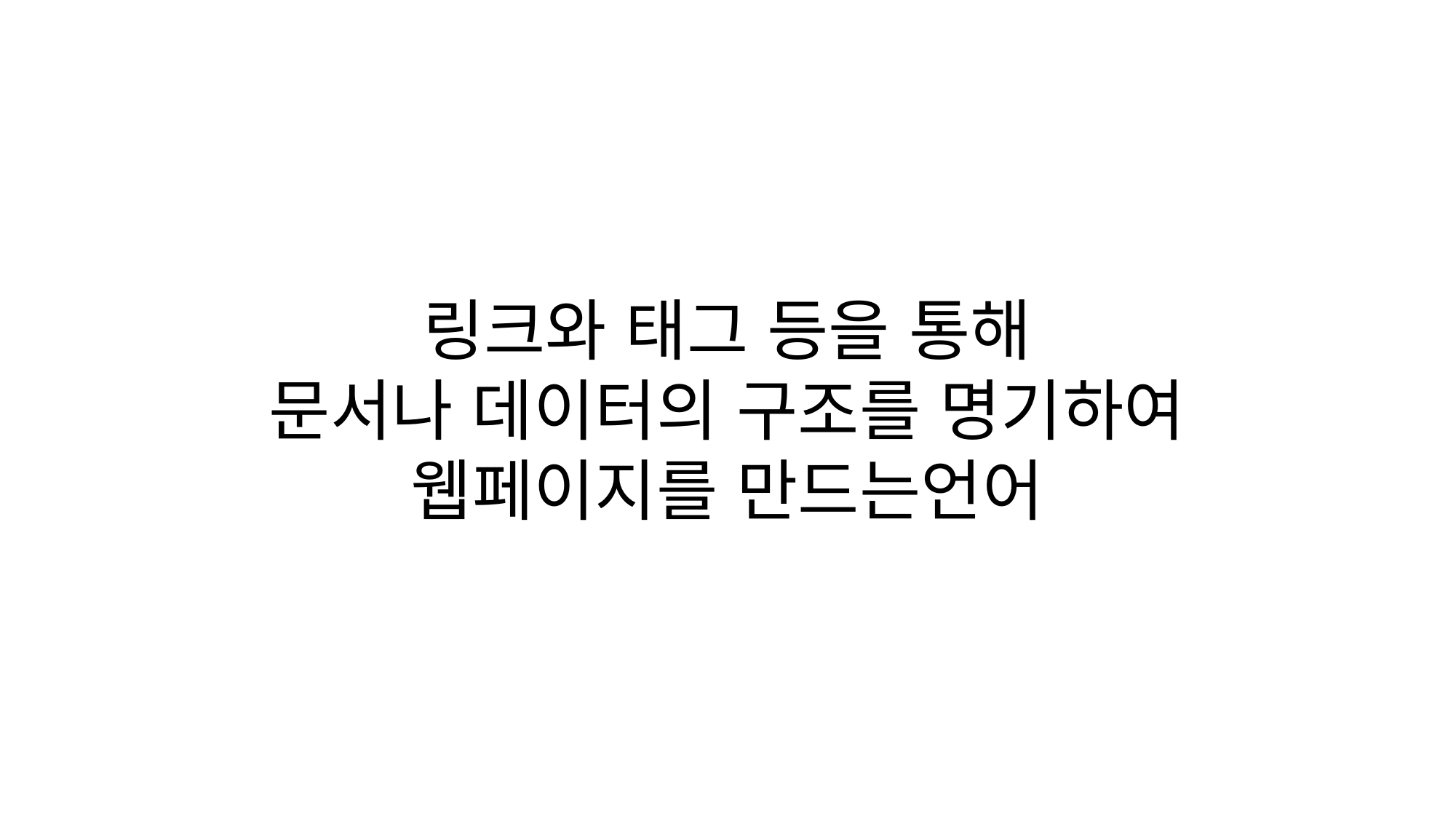

링크와 태그 등을 통해
문서나 데이터의 구조를 명기하여
웹페이지를 만드는언어